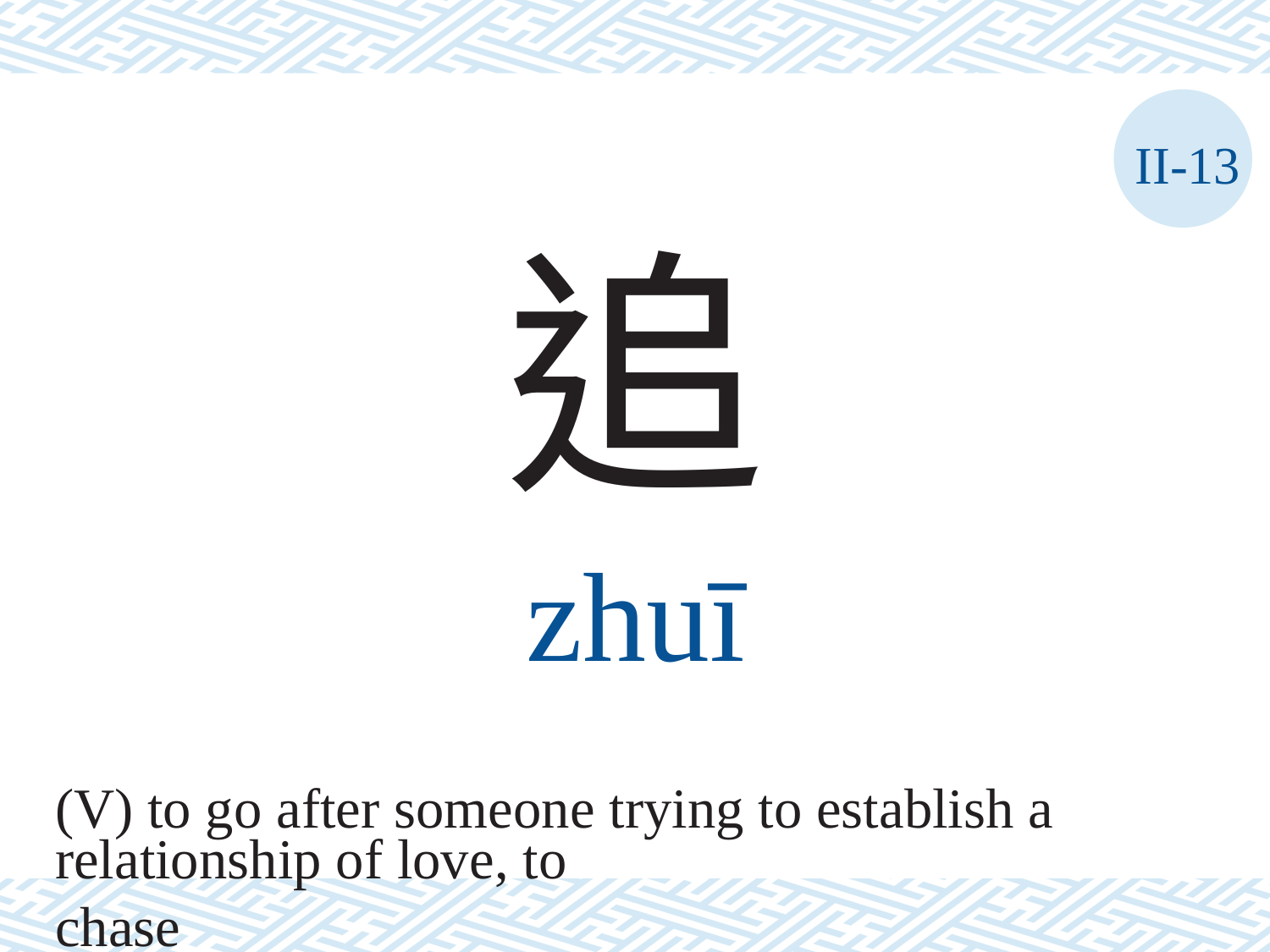

II-13
追
zhuī
(V) to go after someone trying to establish a
relationship of love, to chase